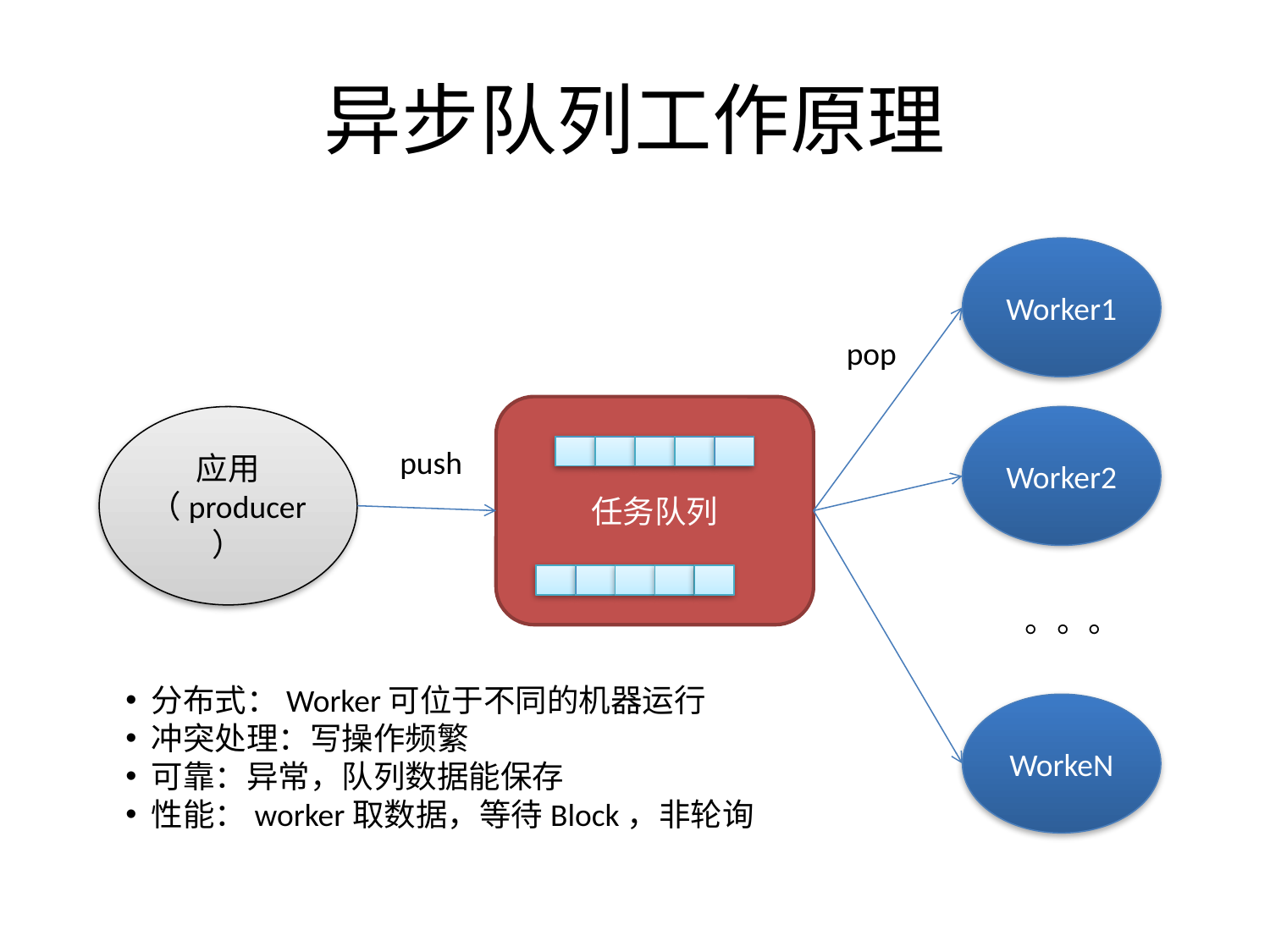

# 异步队列工作原理
Worker1
pop
任务队列
应用
（producer）
Worker2
push

。。。
 分布式：Worker可位于不同的机器运行
 冲突处理：写操作频繁
 可靠：异常，队列数据能保存
 性能：worker取数据，等待Block，非轮询
WorkeN